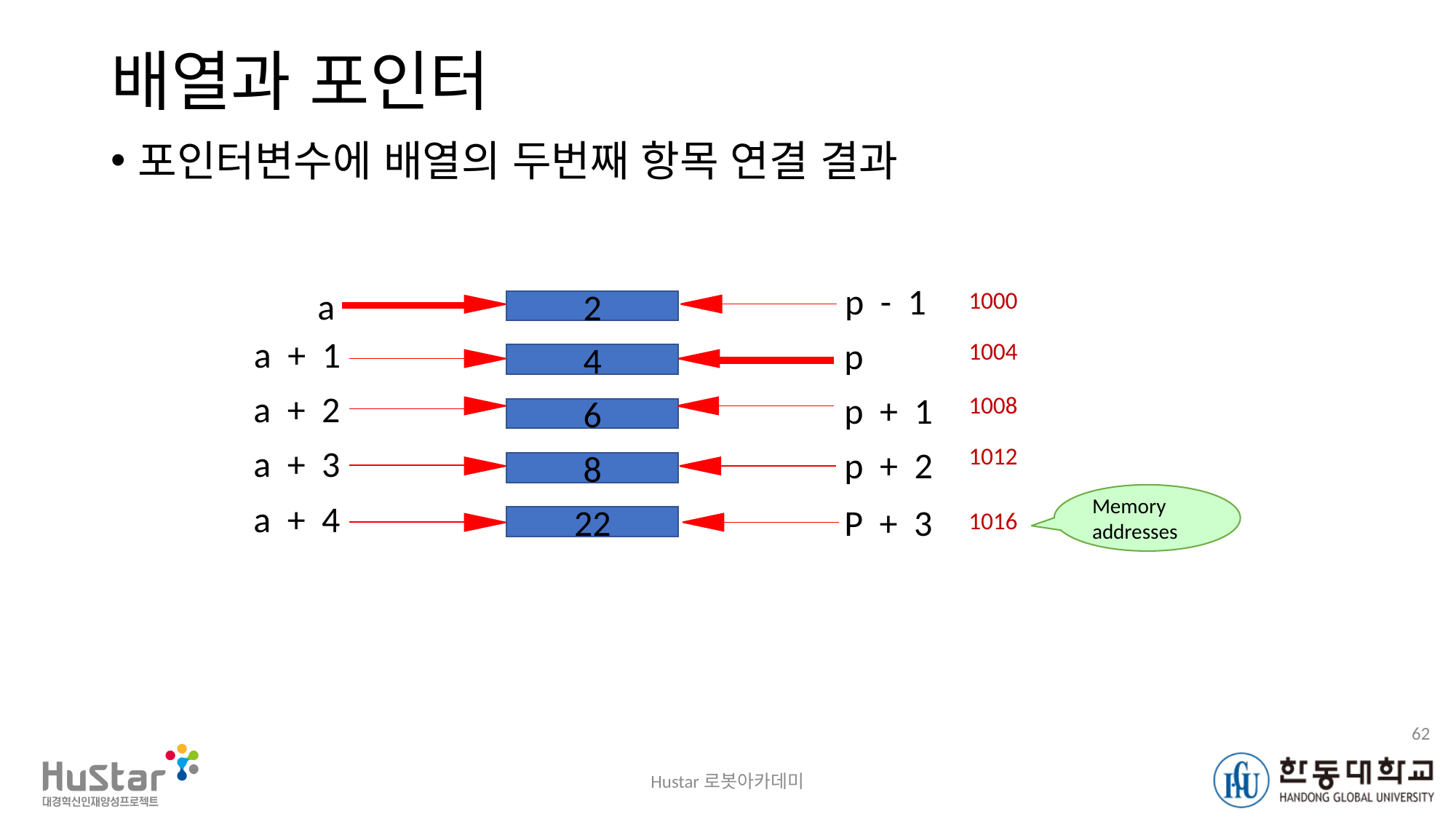

# 배열과 포인터
포인터변수에 배열의 두번째 항목 연결 결과
p  -  1
p
p  +  1
p  +  2
a
| 1000 |
| --- |
| 1004 |
| 1008 |
| 1012 |
| 1016 |
2

a  +  1
a  +  2
a  +  3
a  +  4
4

6

8

Memory addresses
P  +  3

22

62
Hustar로봇아카데미